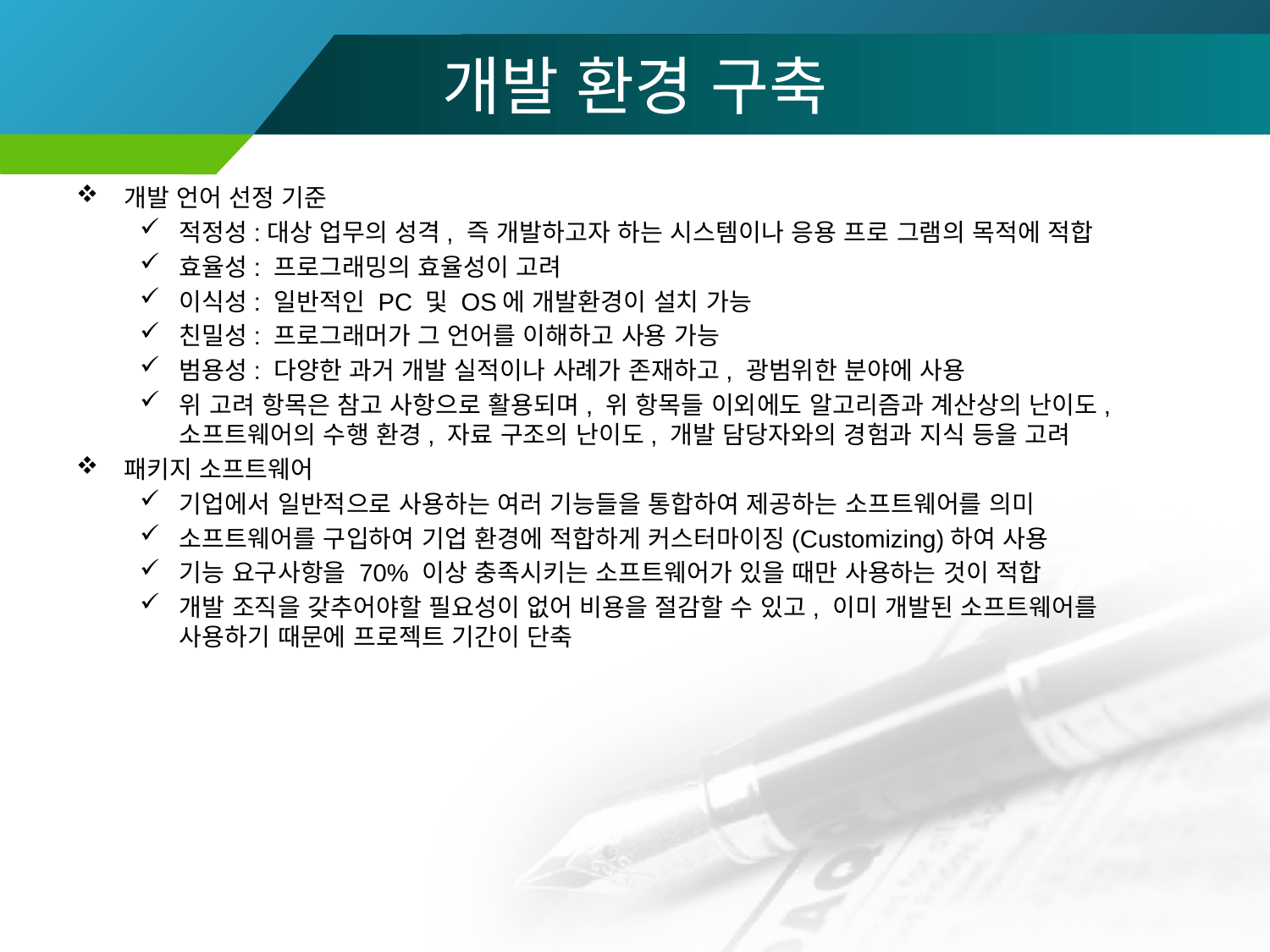

# 개발 환경 구축
개발 언어 선정 기준
적정성:대상 업무의 성격, 즉 개발하고자 하는 시스템이나 응용 프로 그램의 목적에 적합
효율성: 프로그래밍의 효율성이 고려
이식성: 일반적인 PC 및 OS에 개발환경이 설치 가능
친밀성: 프로그래머가 그 언어를 이해하고 사용 가능
범용성: 다양한 과거 개발 실적이나 사례가 존재하고, 광범위한 분야에 사용
위 고려 항목은 참고 사항으로 활용되며, 위 항목들 이외에도 알고리즘과 계산상의 난이도, 소프트웨어의 수행 환경, 자료 구조의 난이도, 개발 담당자와의 경험과 지식 등을 고려
패키지 소프트웨어
기업에서 일반적으로 사용하는 여러 기능들을 통합하여 제공하는 소프트웨어를 의미
소프트웨어를 구입하여 기업 환경에 적합하게 커스터마이징(Customizing)하여 사용
기능 요구사항을 70% 이상 충족시키는 소프트웨어가 있을 때만 사용하는 것이 적합
개발 조직을 갖추어야할 필요성이 없어 비용을 절감할 수 있고, 이미 개발된 소프트웨어를 사용하기 때문에 프로젝트 기간이 단축